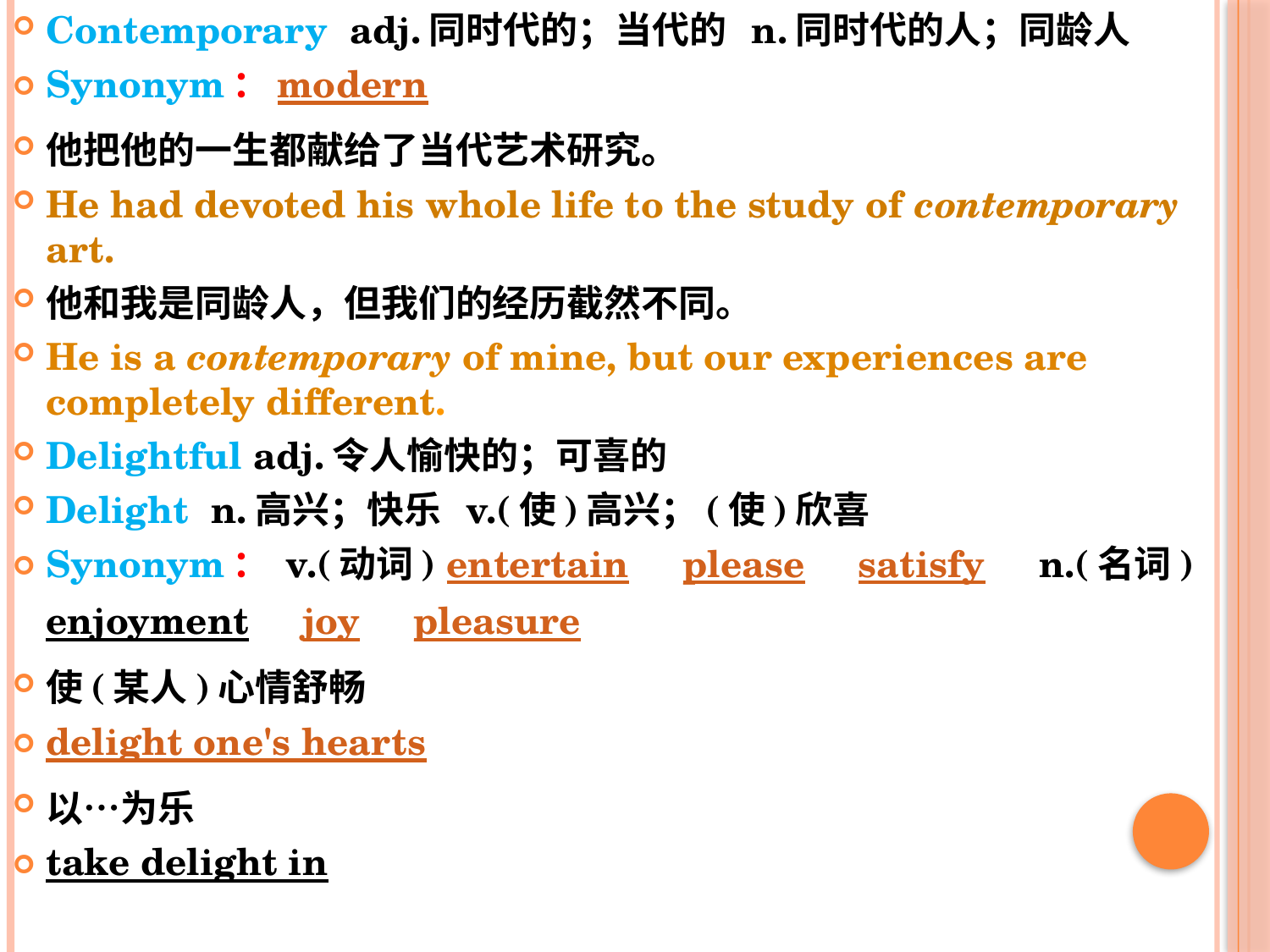

Contemporary  adj.同时代的；当代的  n.同时代的人；同龄人
Synonym：modern
他把他的一生都献给了当代艺术研究。
He had devoted his whole life to the study of contemporary art.
他和我是同龄人，但我们的经历截然不同。
He is a contemporary of mine, but our experiences are completely different.
Delightful adj.令人愉快的；可喜的
Delight  n.高兴；快乐  v.(使)高兴；(使)欣喜
Synonym： v.(动词) entertain　 please　 satisfy　 n.(名词) enjoyment　 joy　 pleasure
使(某人)心情舒畅
delight one's hearts
以…为乐
take delight in